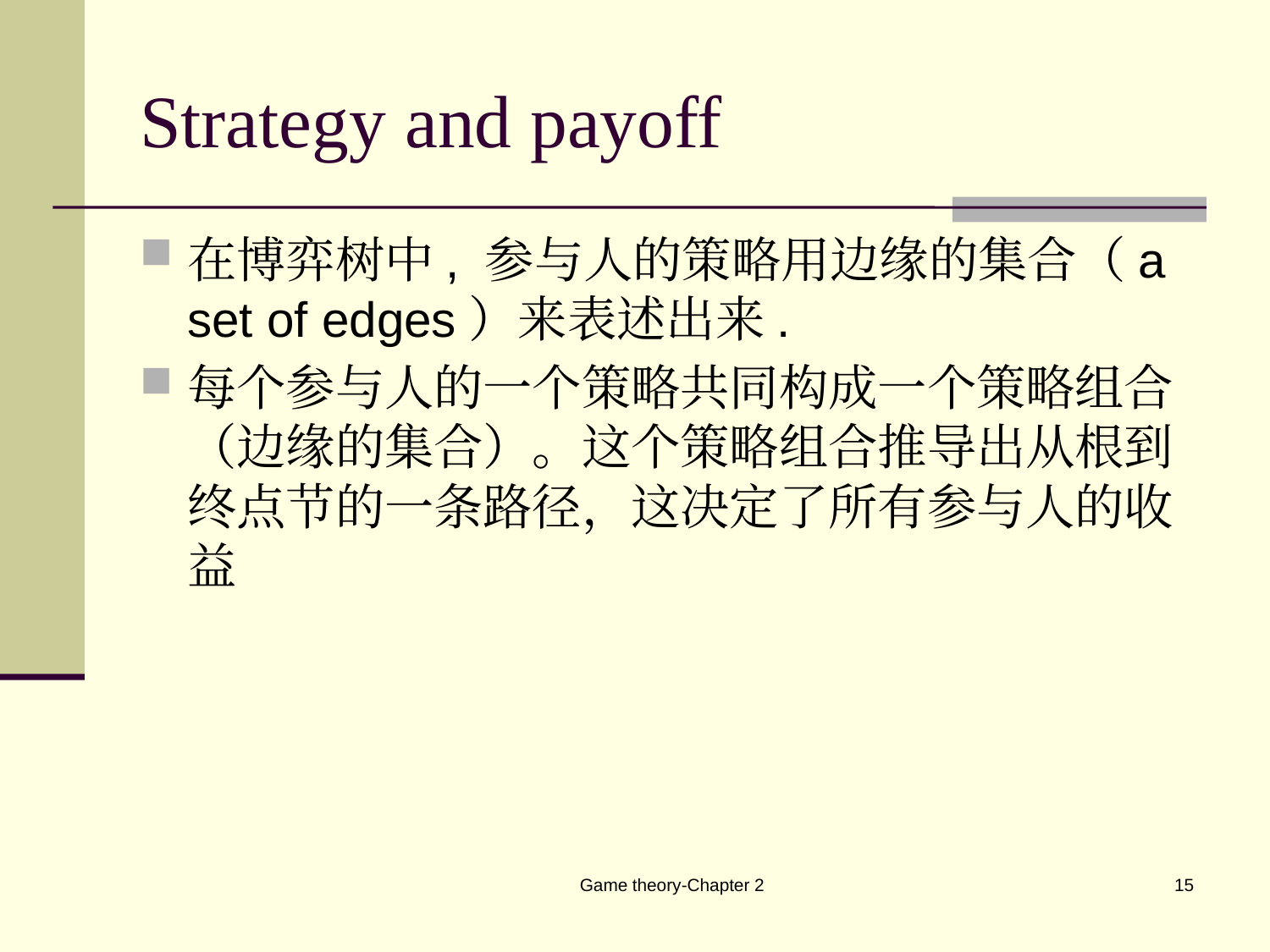

# Strategy and payoff
在博弈树中, 参与人的策略用边缘的集合（a set of edges）来表述出来.
每个参与人的一个策略共同构成一个策略组合（边缘的集合）。这个策略组合推导出从根到终点节的一条路径，这决定了所有参与人的收益

Game theory-Chapter 2
15